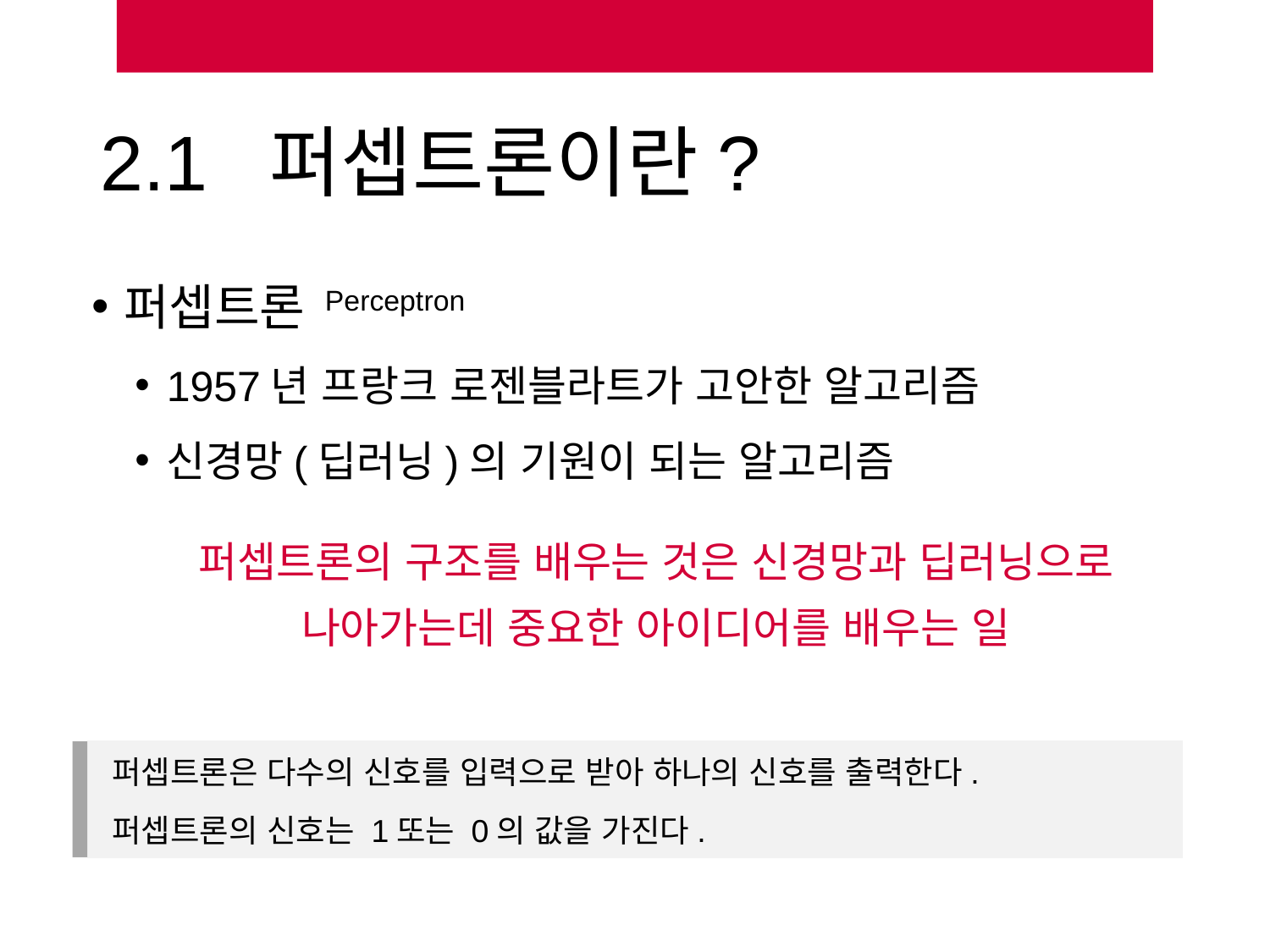

# 2.1  퍼셉트론이란?
퍼셉트론 Perceptron
1957년 프랑크 로젠블라트가 고안한 알고리즘
신경망(딥러닝)의 기원이 되는 알고리즘
퍼셉트론의 구조를 배우는 것은 신경망과 딥러닝으로 나아가는데 중요한 아이디어를 배우는 일
퍼셉트론은 다수의 신호를 입력으로 받아 하나의 신호를 출력한다.
퍼셉트론의 신호는 1또는 0의 값을 가진다.